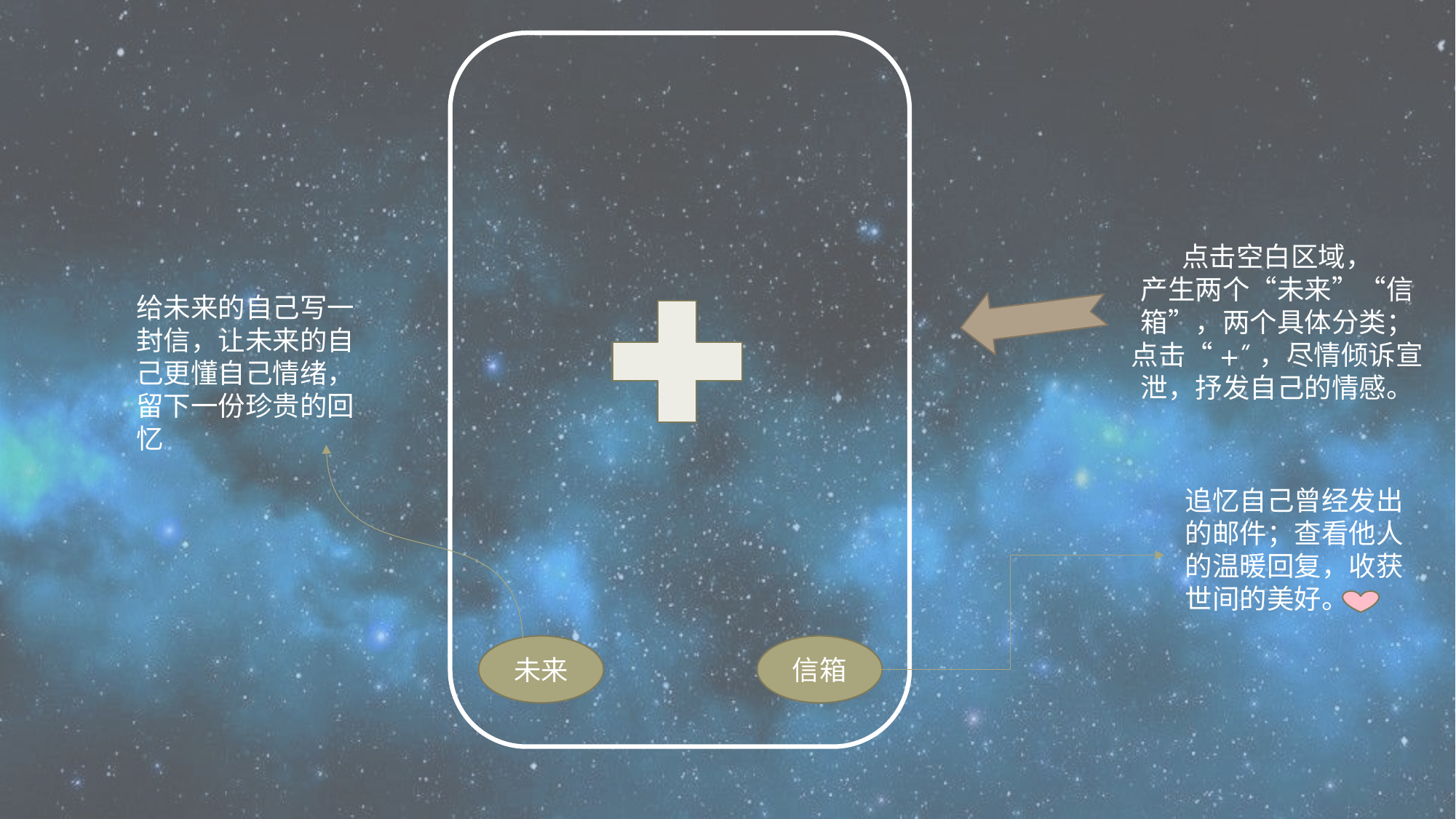

给未来的自己写一封信，让未来的自己更懂自己情绪，留下一份珍贵的回忆

点击空白区域，
产生两个“未来”“信箱”，两个具体分类；
点击“+”，尽情倾诉宣泄，抒发自己的情感。

追忆自己曾经发出的邮件；查看他人的温暖回复，收获世间的美好。

未来
信箱